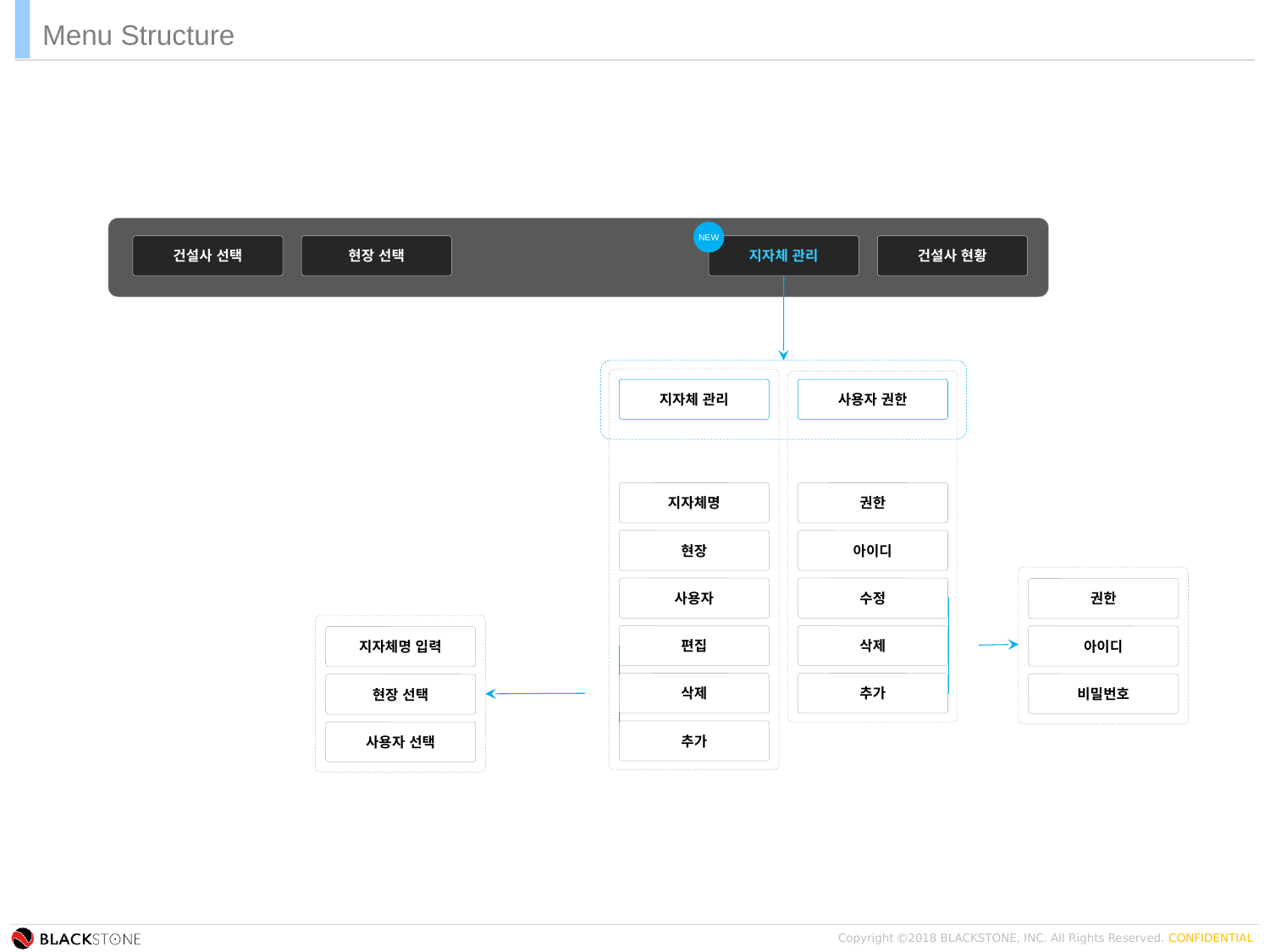

Menu Structure

NEW
건설사 선택
현장 선택
지자체 관리
건설사 현황

지자체 관리
사용자 권한
지자체명
권한
현장
아이디

사용자
수정
권한

편집
삭제
아이디
지자체명 입력
삭제
추가
비밀번호
현장 선택
추가
사용자 선택